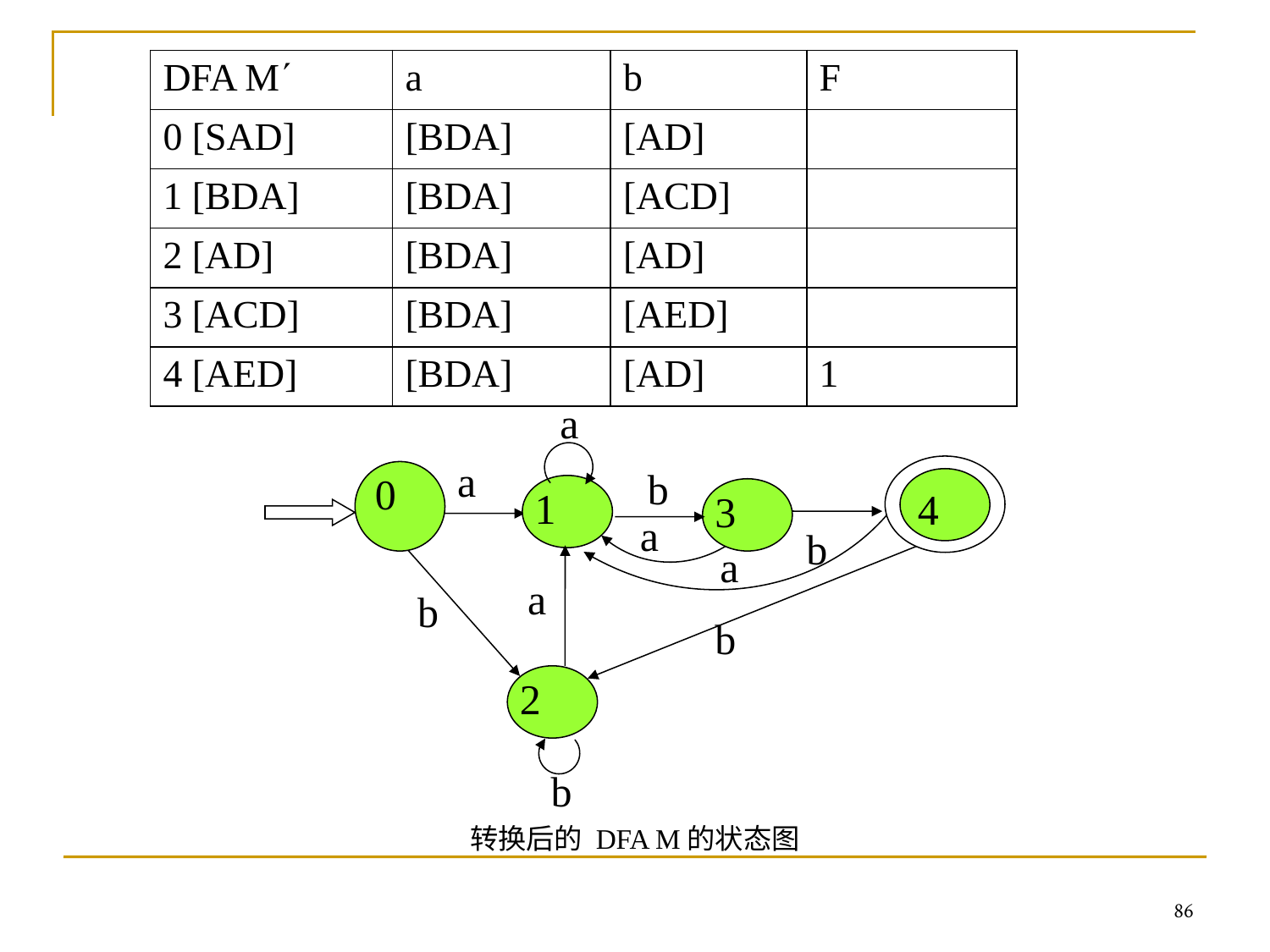

| DFA M′ | a | b | F |
| --- | --- | --- | --- |
| 0 [SAD] | [BDA] | [AD] |  |
| 1 [BDA] | [BDA] | [ACD] |  |
| 2 [AD] | [BDA] | [AD] |  |
| 3 [ACD] | [BDA] | [AED] |  |
| 4 [AED] | [BDA] | [AD] | 1 |

a

a

b

0

1
4

3

a

b

a

a
b
b

2

b
转换后的 DFA M的状态图
86